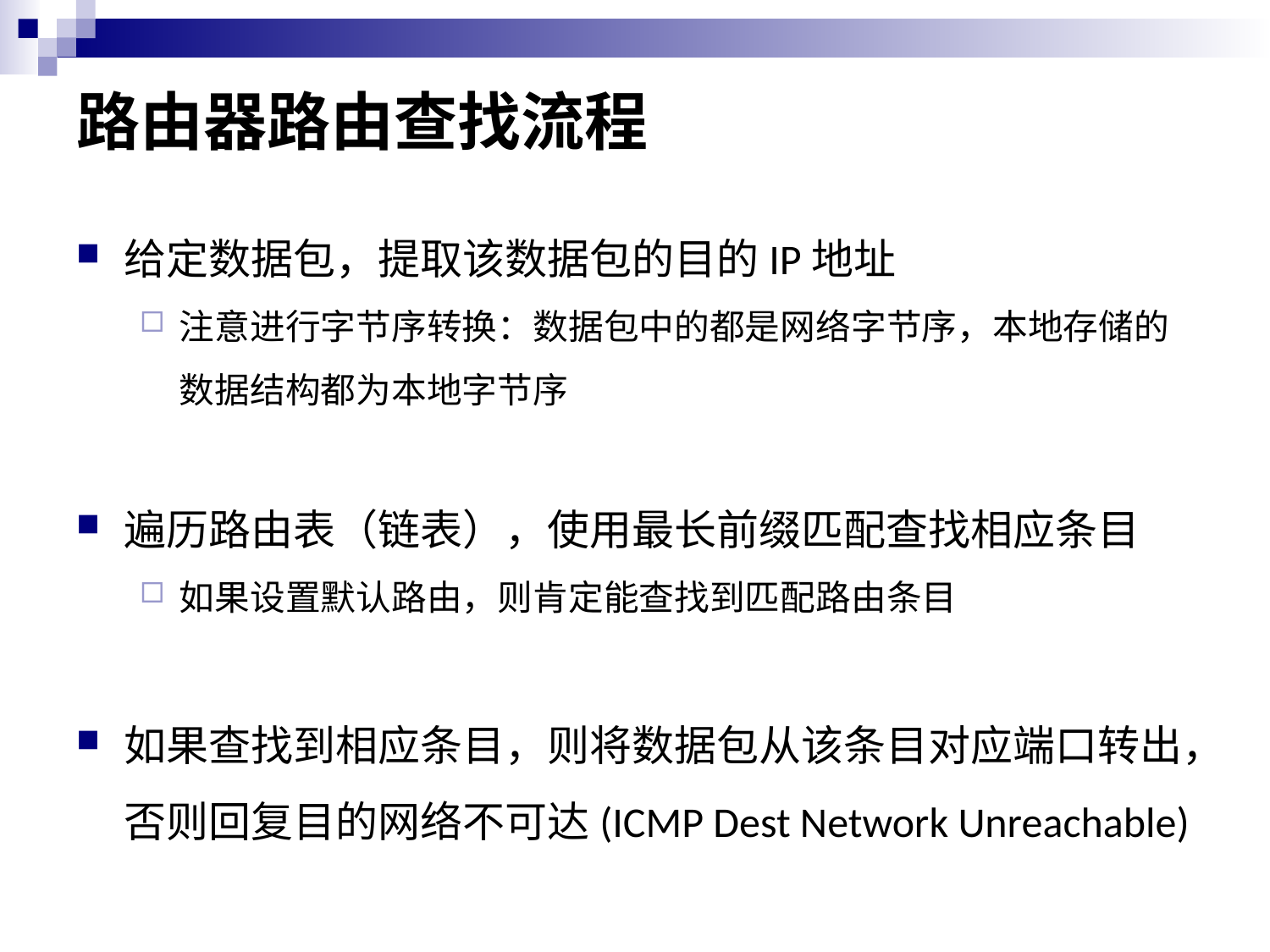

# 路由器路由查找流程
给定数据包，提取该数据包的目的IP地址
注意进行字节序转换：数据包中的都是网络字节序，本地存储的数据结构都为本地字节序

遍历路由表（链表），使用最长前缀匹配查找相应条目
如果设置默认路由，则肯定能查找到匹配路由条目

如果查找到相应条目，则将数据包从该条目对应端口转出，否则回复目的网络不可达(ICMP Dest Network Unreachable)
9